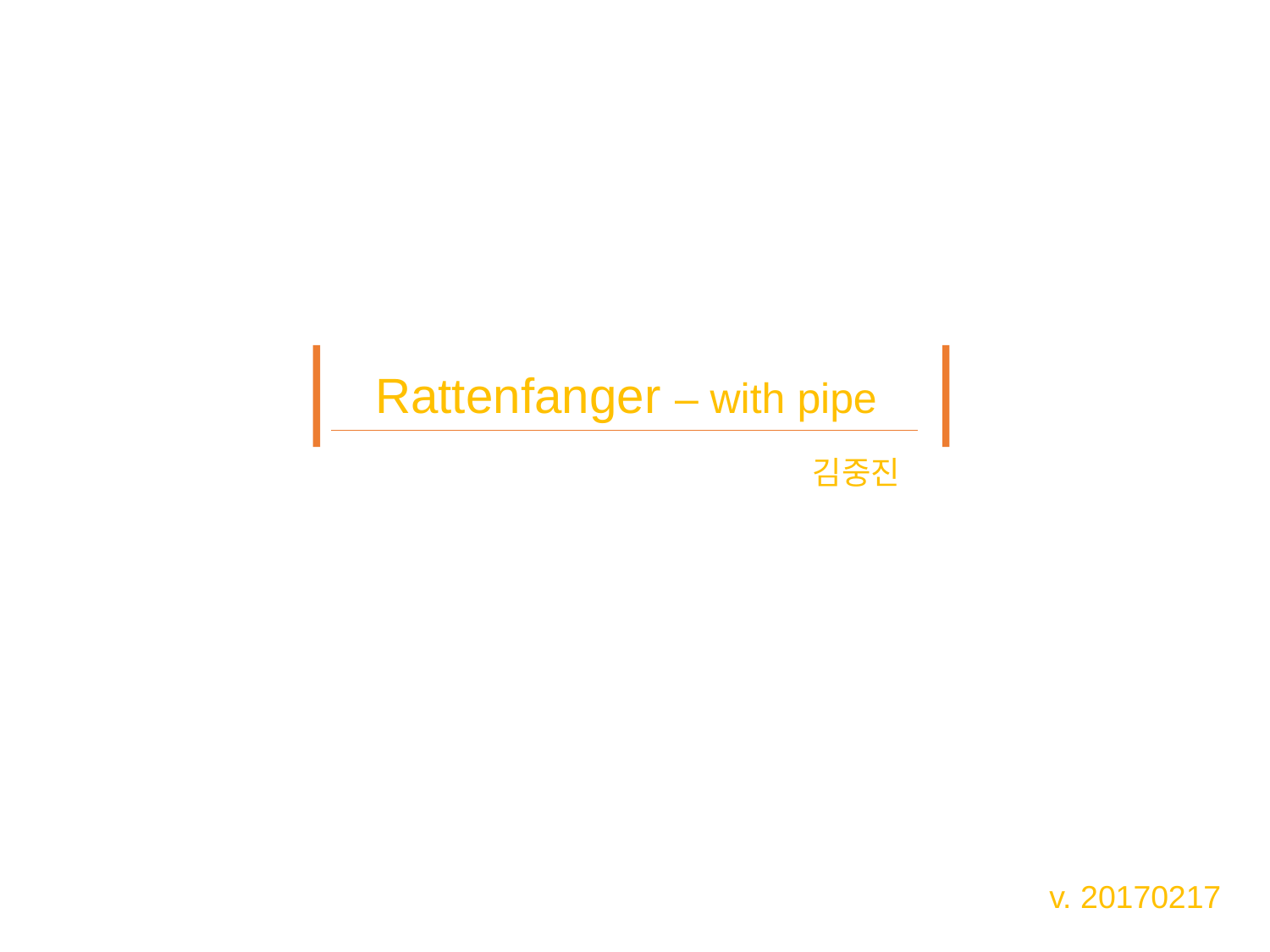

Rattenfanger – with pipe
김중진
v. 20170217